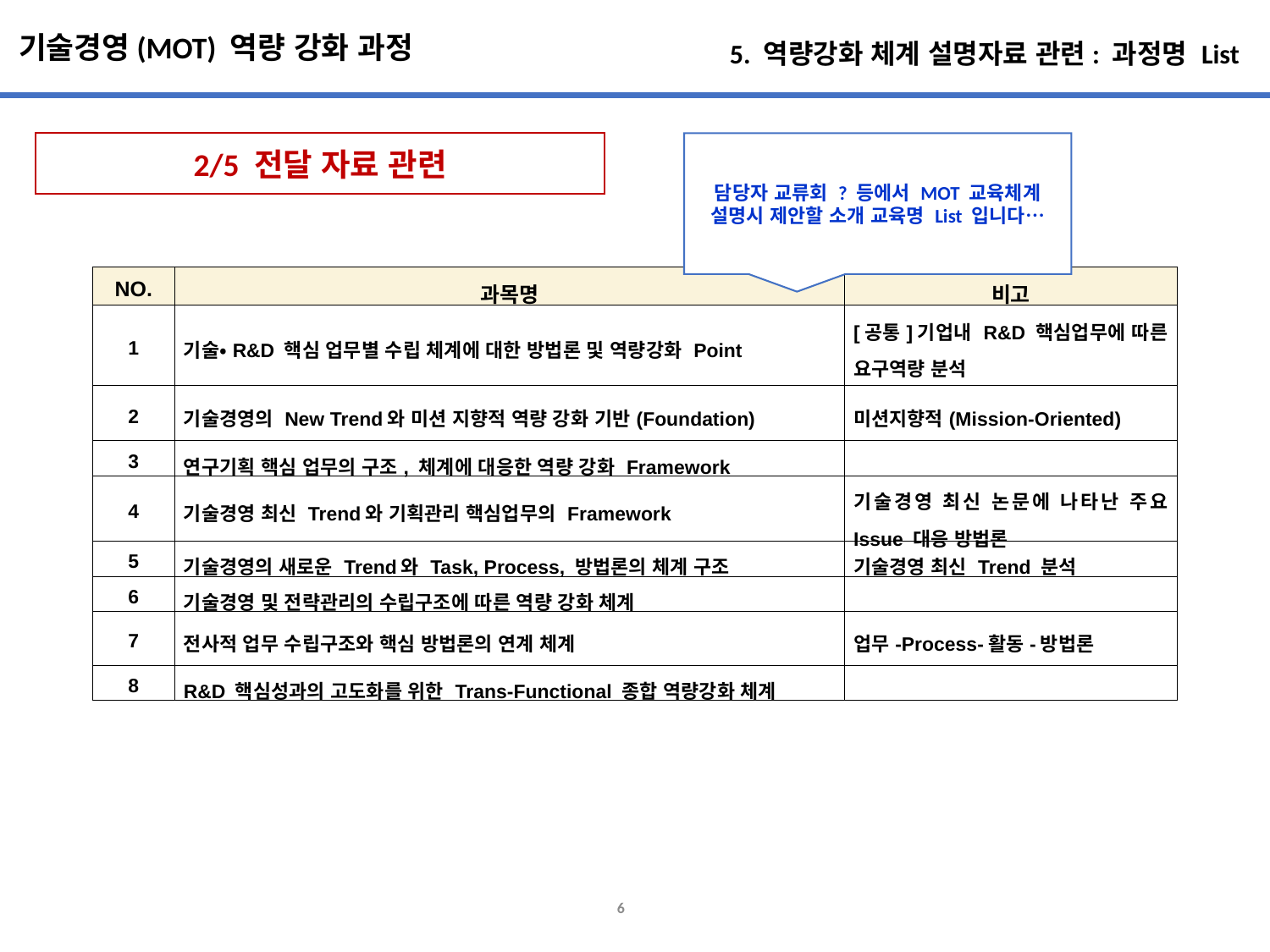

기술경영(MOT) 역량 강화 과정
# 5. 역량강화 체계 설명자료 관련: 과정명 List
2/5 전달 자료 관련
담당자 교류회 ? 등에서 MOT 교육체계
설명시 제안할 소개 교육명 List 입니다…
| NO. | 과목명 | 비고 |
| --- | --- | --- |
| 1 | 기술‧R&D 핵심 업무별 수립 체계에 대한 방법론 및 역량강화 Point | [공통]기업내 R&D 핵심업무에 따른 요구역량 분석 |
| 2 | 기술경영의 New Trend와 미션 지향적 역량 강화 기반(Foundation) | 미션지향적(Mission-Oriented) |
| 3 | 연구기획 핵심 업무의 구조, 체계에 대응한 역량 강화 Framework |  |
| 4 | 기술경영 최신 Trend와 기획관리 핵심업무의 Framework | 기술경영 최신 논문에 나타난 주요 Issue 대응 방법론 |
| 5 | 기술경영의 새로운 Trend와 Task, Process, 방법론의 체계 구조 | 기술경영 최신 Trend 분석 |
| 6 | 기술경영 및 전략관리의 수립구조에 따른 역량 강화 체계 |  |
| 7 | 전사적 업무 수립구조와 핵심 방법론의 연계 체계 | 업무-Process-활동-방법론 |
| 8 | R&D 핵심성과의 고도화를 위한 Trans-Functional 종합 역량강화 체계 |  |
6